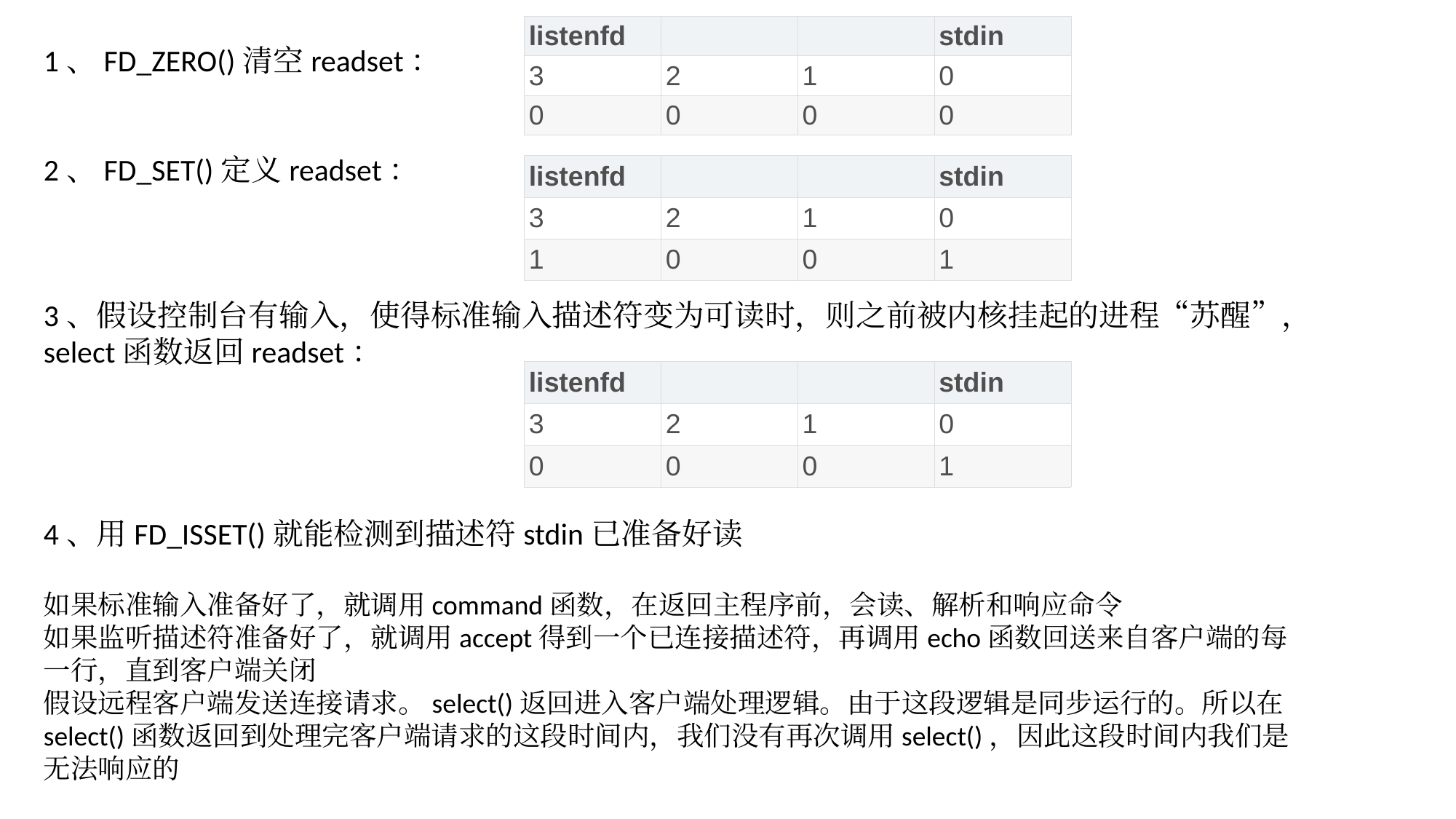

1、FD_ZERO()清空readset：

2、FD_SET()定义readset：

3、假设控制台有输入，使得标准输入描述符变为可读时，则之前被内核挂起的进程“苏醒”，select函数返回readset：

4、用FD_ISSET()就能检测到描述符stdin已准备好读

如果标准输入准备好了，就调用command函数，在返回主程序前，会读、解析和响应命令
如果监听描述符准备好了，就调用accept得到一个已连接描述符，再调用echo函数回送来自客户端的每一行，直到客户端关闭
假设远程客户端发送连接请求。select()返回进入客户端处理逻辑。由于这段逻辑是同步运行的。所以在select()函数返回到处理完客户端请求的这段时间内，我们没有再次调用select()，因此这段时间内我们是无法响应的
| listenfd |  |  | stdin |
| --- | --- | --- | --- |
| 3 | 2 | 1 | 0 |
| 0 | 0 | 0 | 0 |
| listenfd |  |  | stdin |
| --- | --- | --- | --- |
| 3 | 2 | 1 | 0 |
| 1 | 0 | 0 | 1 |
| listenfd |  |  | stdin |
| --- | --- | --- | --- |
| 3 | 2 | 1 | 0 |
| 0 | 0 | 0 | 1 |